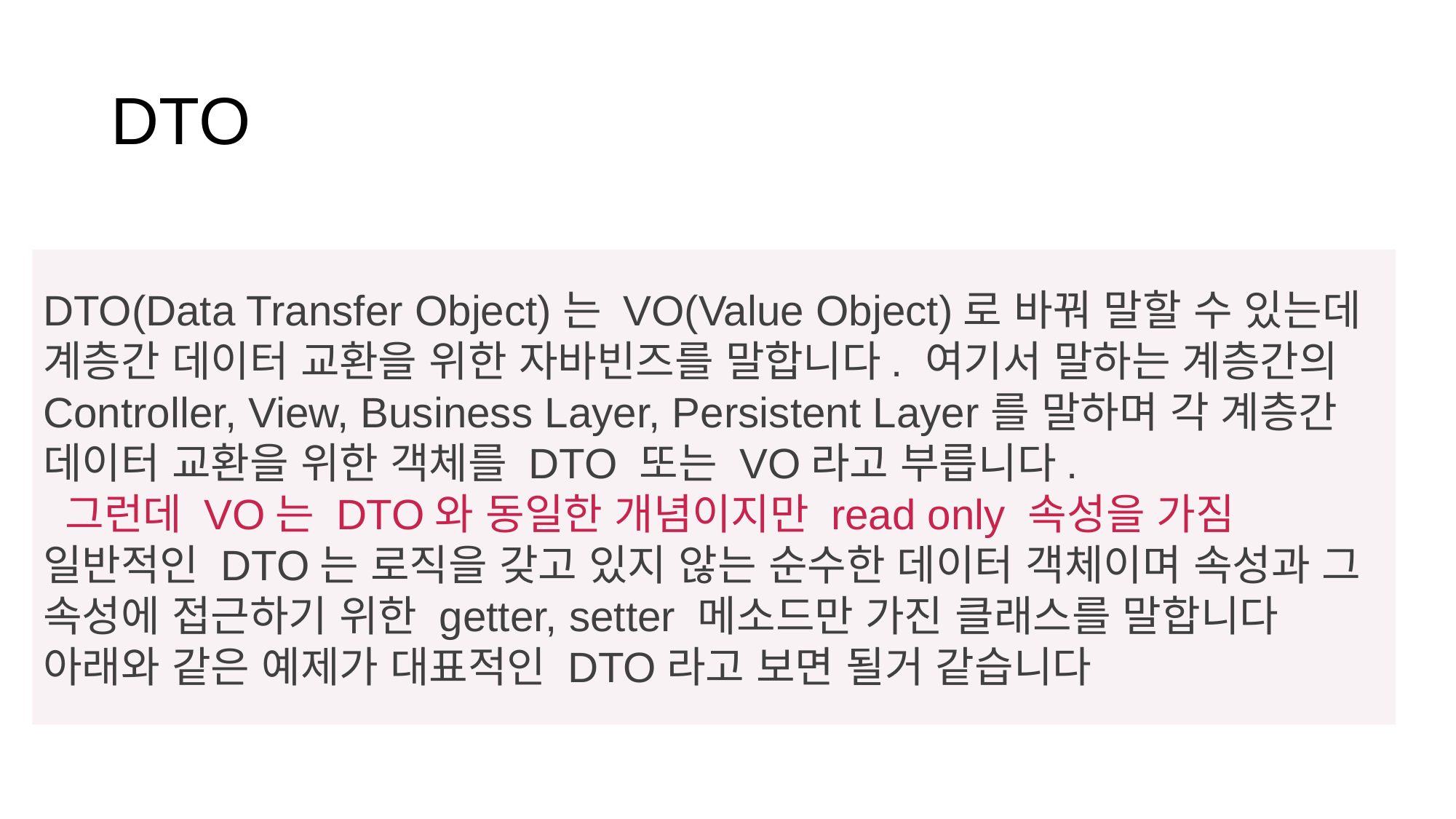

# DTO
DTO(Data Transfer Object)는 VO(Value Object)로 바꿔 말할 수 있는데 계층간 데이터 교환을 위한 자바빈즈를 말합니다. 여기서 말하는 계층간의 Controller, View, Business Layer, Persistent Layer를 말하며 각 계층간 데이터 교환을 위한 객체를 DTO 또는 VO라고 부릅니다.
 그런데 VO는 DTO와 동일한 개념이지만 read only 속성을 가짐
일반적인 DTO는 로직을 갖고 있지 않는 순수한 데이터 객체이며 속성과 그 속성에 접근하기 위한 getter, setter 메소드만 가진 클래스를 말합니다 아래와 같은 예제가 대표적인 DTO라고 보면 될거 같습니다